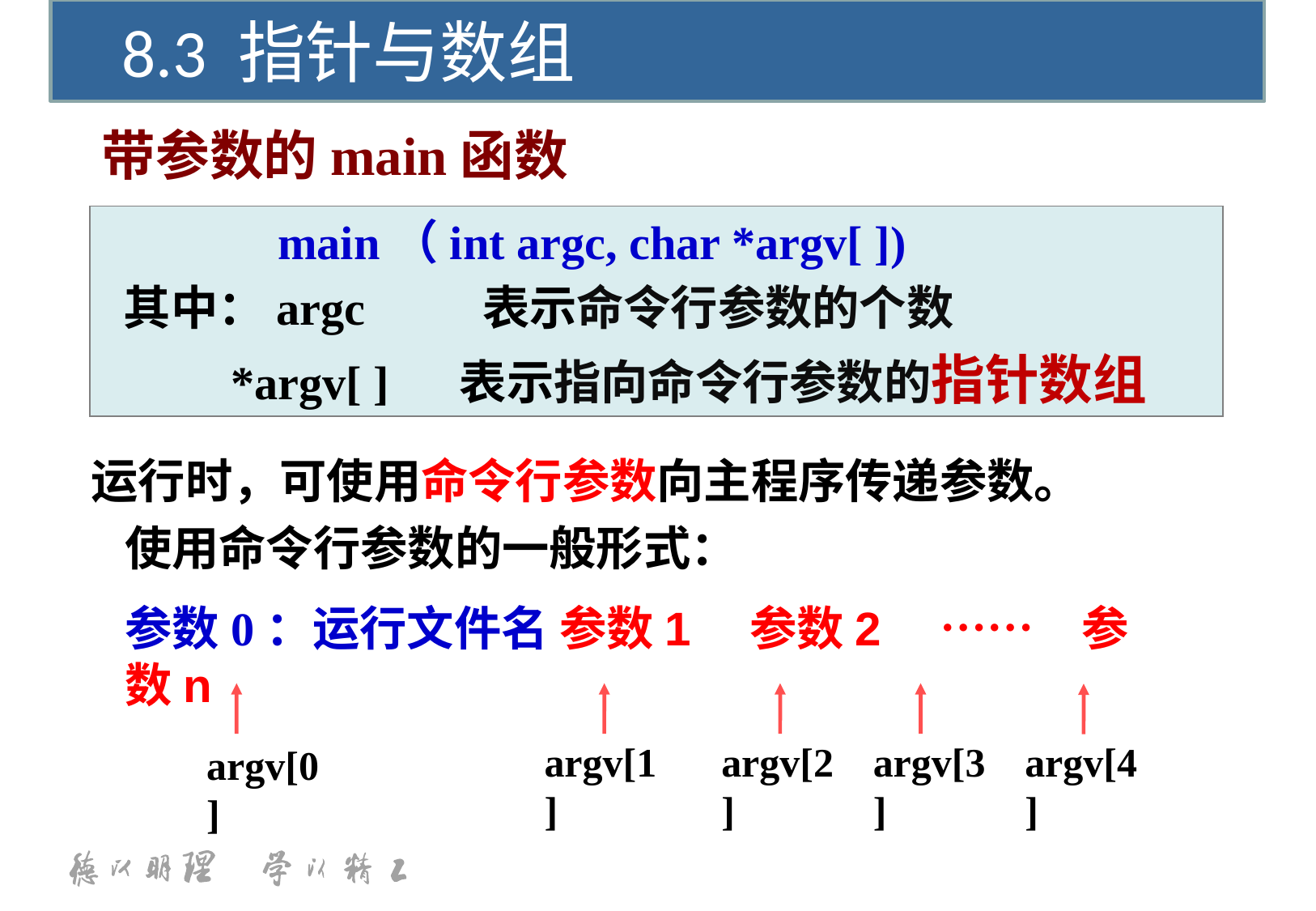

8.3 指针与数组
带参数的main函数
               main（int argc, char *argv[ ])
 其中：argc         表示命令行参数的个数
           *argv[ ]     表示指向命令行参数的指针数组
运行时，可使用命令行参数向主程序传递参数。
使用命令行参数的一般形式：
参数0：运行文件名 参数1　参数2　……　参数n

argv[1]
argv[2]
argv[3]
argv[4]
argv[0]
75